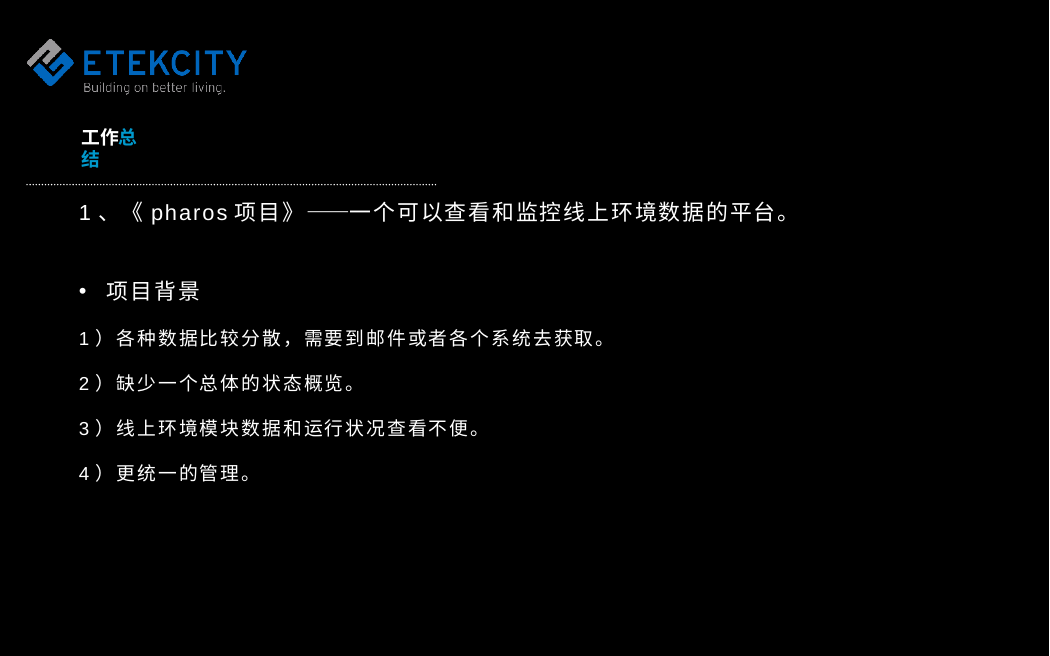

工作总结

1、《pharos项目》——一个可以查看和监控线上环境数据的平台。

项目背景
1）各种数据比较分散，需要到邮件或者各个系统去获取。
2）缺少一个总体的状态概览。
3）线上环境模块数据和运行状况查看不便。
4）更统一的管理。